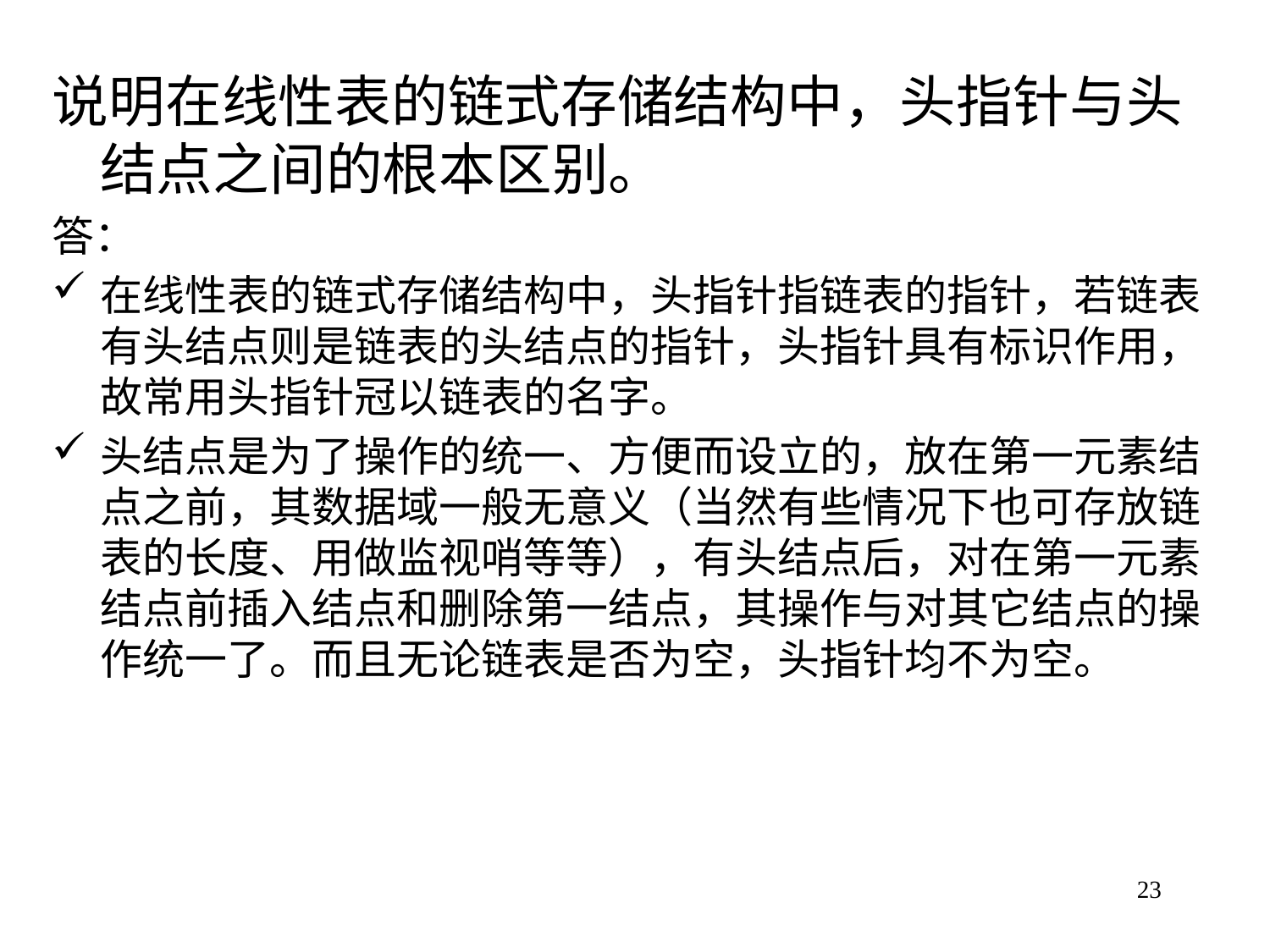

说明在线性表的链式存储结构中，头指针与头结点之间的根本区别。
答：
在线性表的链式存储结构中，头指针指链表的指针，若链表有头结点则是链表的头结点的指针，头指针具有标识作用，故常用头指针冠以链表的名字。
头结点是为了操作的统一、方便而设立的，放在第一元素结点之前，其数据域一般无意义（当然有些情况下也可存放链表的长度、用做监视哨等等），有头结点后，对在第一元素结点前插入结点和删除第一结点，其操作与对其它结点的操作统一了。而且无论链表是否为空，头指针均不为空。
23